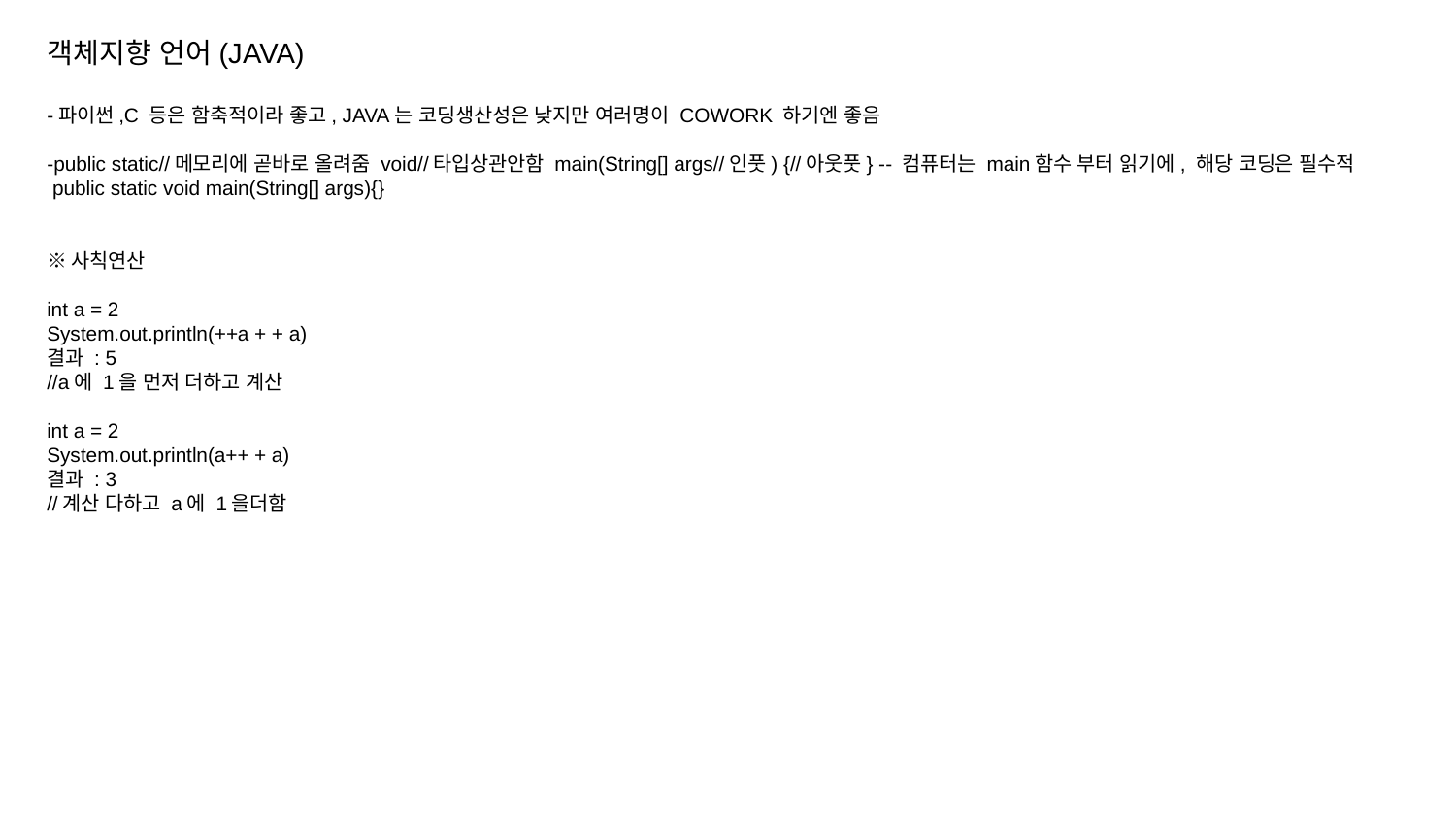

객체지향 언어(JAVA)

-파이썬,C 등은 함축적이라 좋고, JAVA는 코딩생산성은 낮지만 여러명이 COWORK 하기엔 좋음

-public static//메모리에 곧바로 올려줌 void//타입상관안함 main(String[] args//인풋) {//아웃풋} -- 컴퓨터는 main함수 부터 읽기에, 해당 코딩은 필수적
 public static void main(String[] args){}

※사칙연산

int a = 2
System.out.println(++a + + a)
결과 : 5
//a에 1을 먼저 더하고 계산

int a = 2
System.out.println(a++ + a)
결과 : 3
//계산 다하고 a에 1을더함